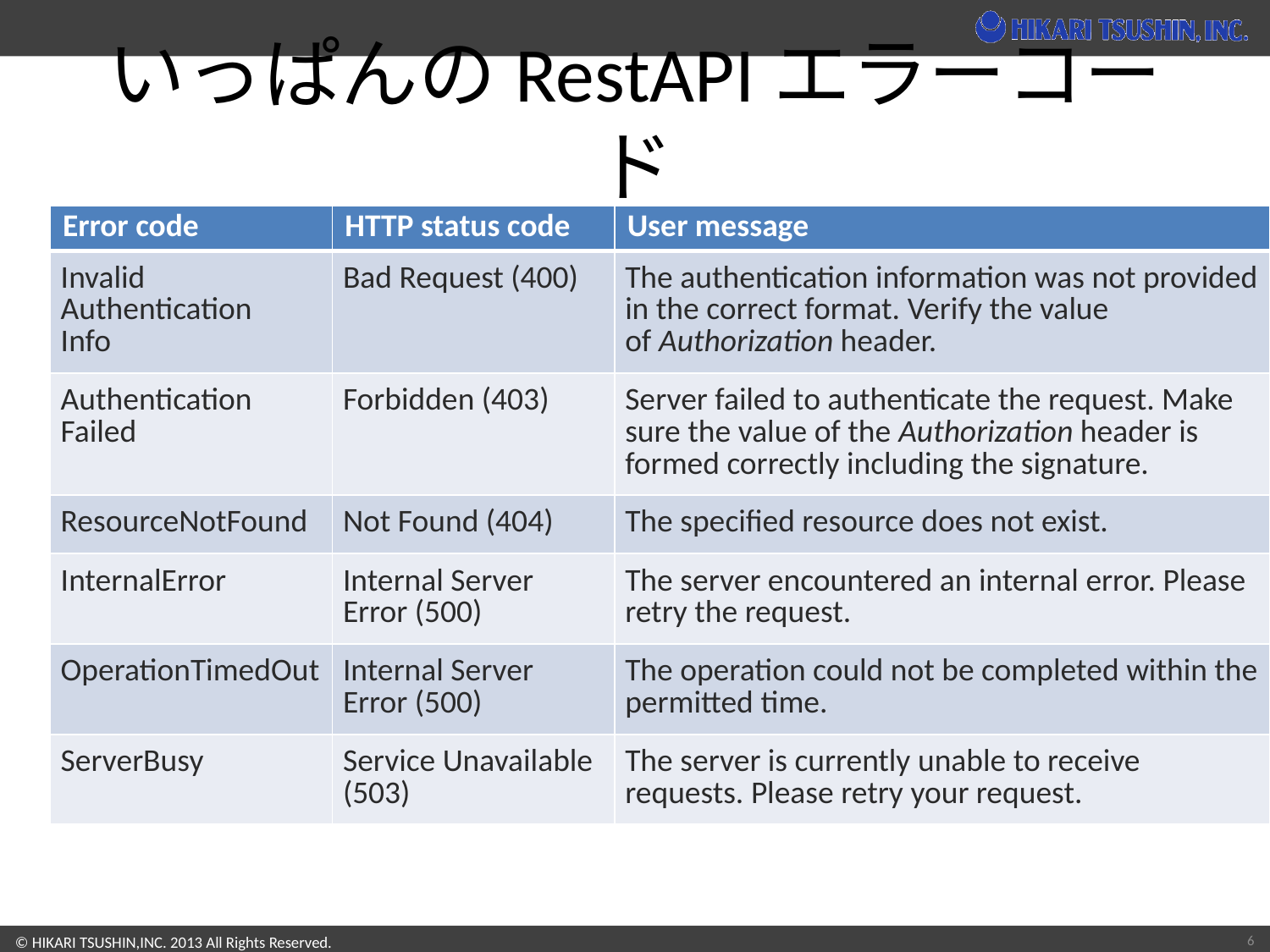

# いっぱんのRestAPIエラーコード
| Error code | HTTP status code | User message |
| --- | --- | --- |
| Invalid Authentication Info | Bad Request (400) | The authentication information was not provided in the correct format. Verify the value of Authorization header. |
| Authentication Failed | Forbidden (403) | Server failed to authenticate the request. Make sure the value of the Authorization header is formed correctly including the signature. |
| ResourceNotFound | Not Found (404) | The specified resource does not exist. |
| InternalError | Internal Server Error (500) | The server encountered an internal error. Please retry the request. |
| OperationTimedOut | Internal Server Error (500) | The operation could not be completed within the permitted time. |
| ServerBusy | Service Unavailable (503) | The server is currently unable to receive requests. Please retry your request. |

6